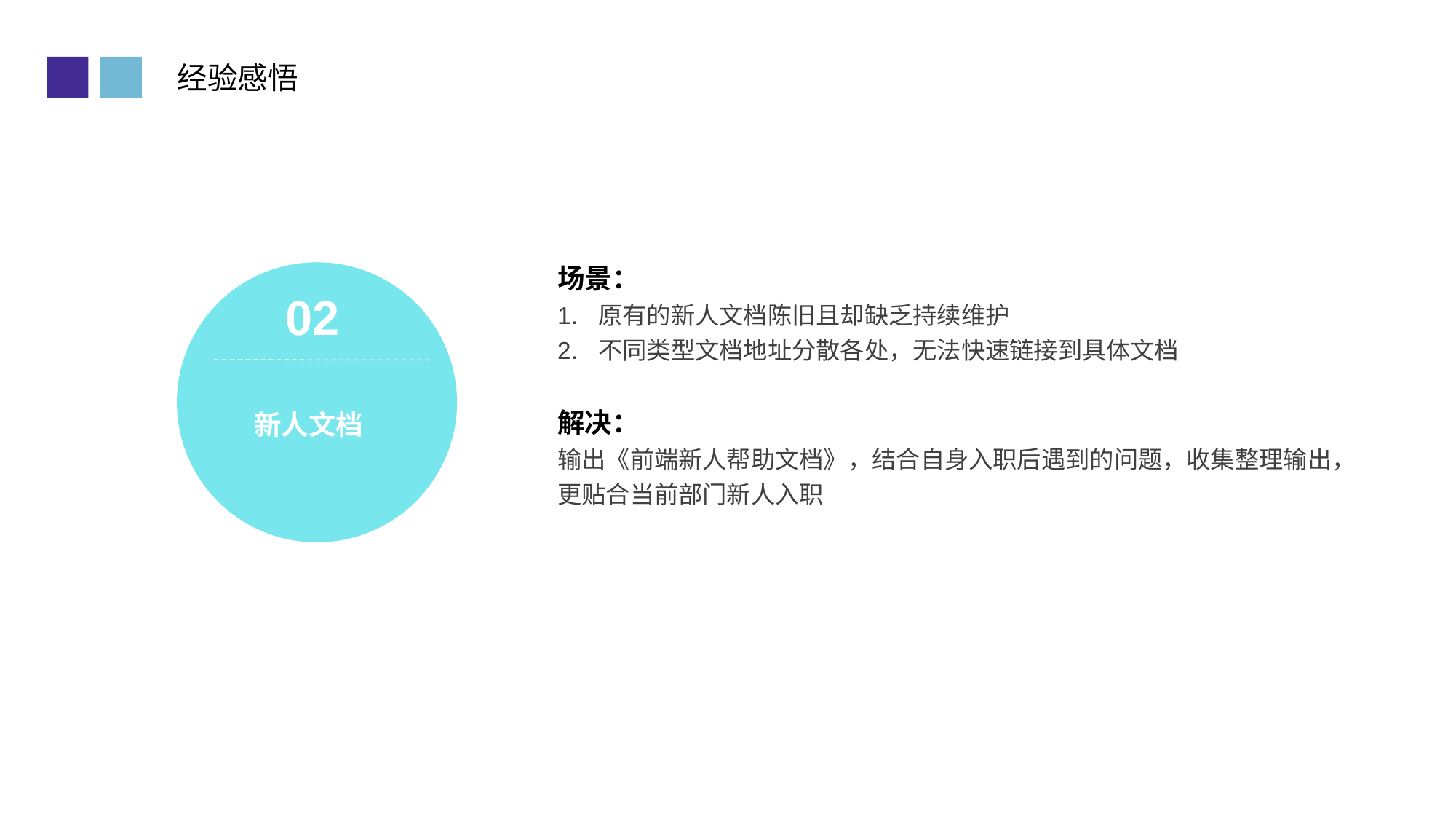

经验感悟

场景：
原有的新人文档陈旧且却缺乏持续维护
不同类型文档地址分散各处，无法快速链接到具体文档

解决：
输出《前端新人帮助文档》，结合自身入职后遇到的问题，收集整理输出，更贴合当前部门新人入职

02

新人文档
01
03
02

输入标题
输入标题
点此输入文字
点此输入文字
点此输入文字